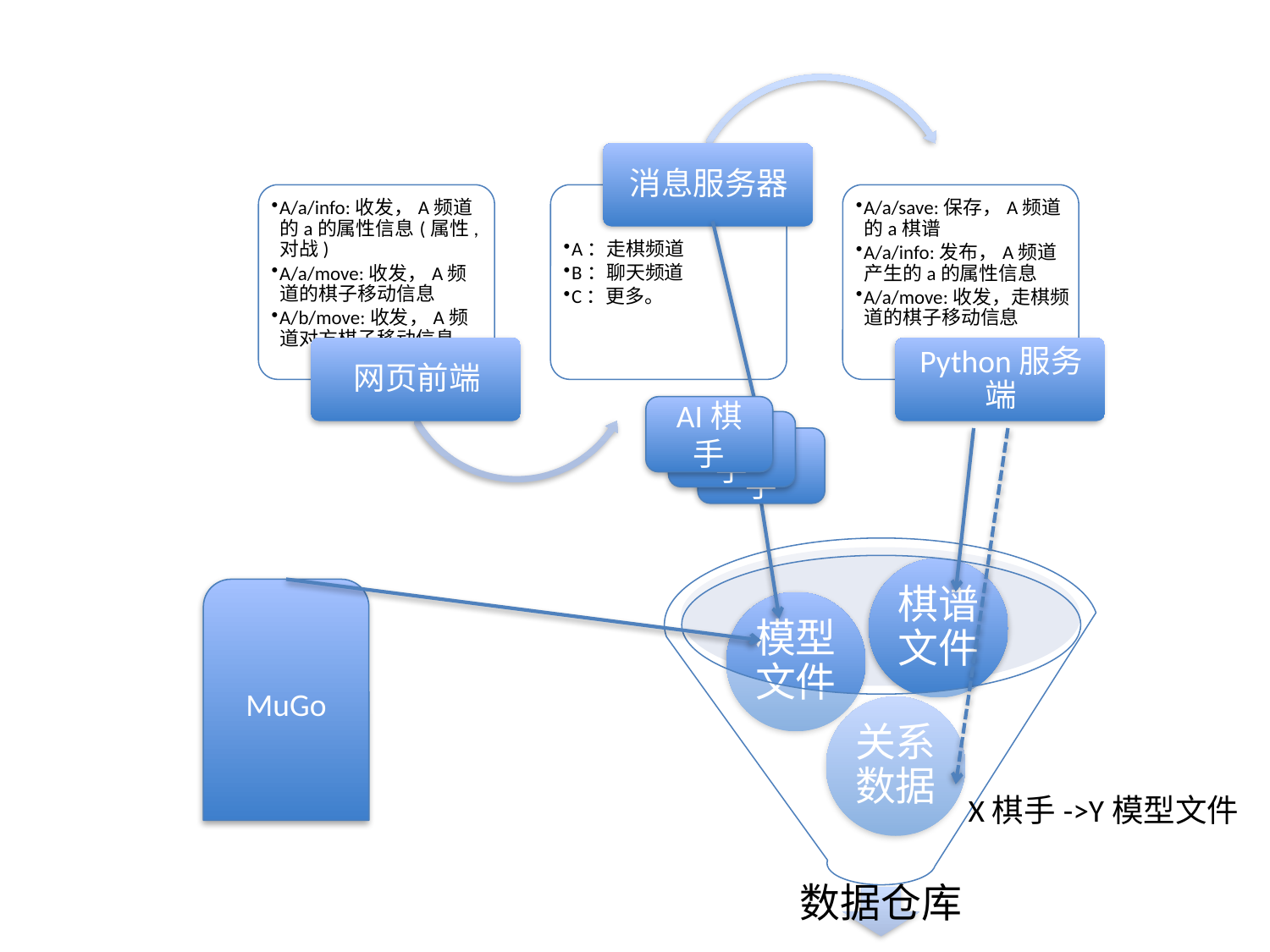

A/a/info:收发，A频道的a的属性信息(属性,对战)
A/a/move:收发，A频道的棋子移动信息
A/b/move:收发，A频道对方棋子移动信息
网页前端
A：走棋频道
B：聊天频道
C：更多。
消息服务器
A/a/save:保存，A频道的a棋谱
A/a/info:发布，A频道产生的a的属性信息
A/a/move:收发，走棋频道的棋子移动信息
Python服务端
AI棋手
AI棋手
AI棋手
数据仓库
关系数据
模型文件
棋谱文件
MuGo
X棋手->Y模型文件